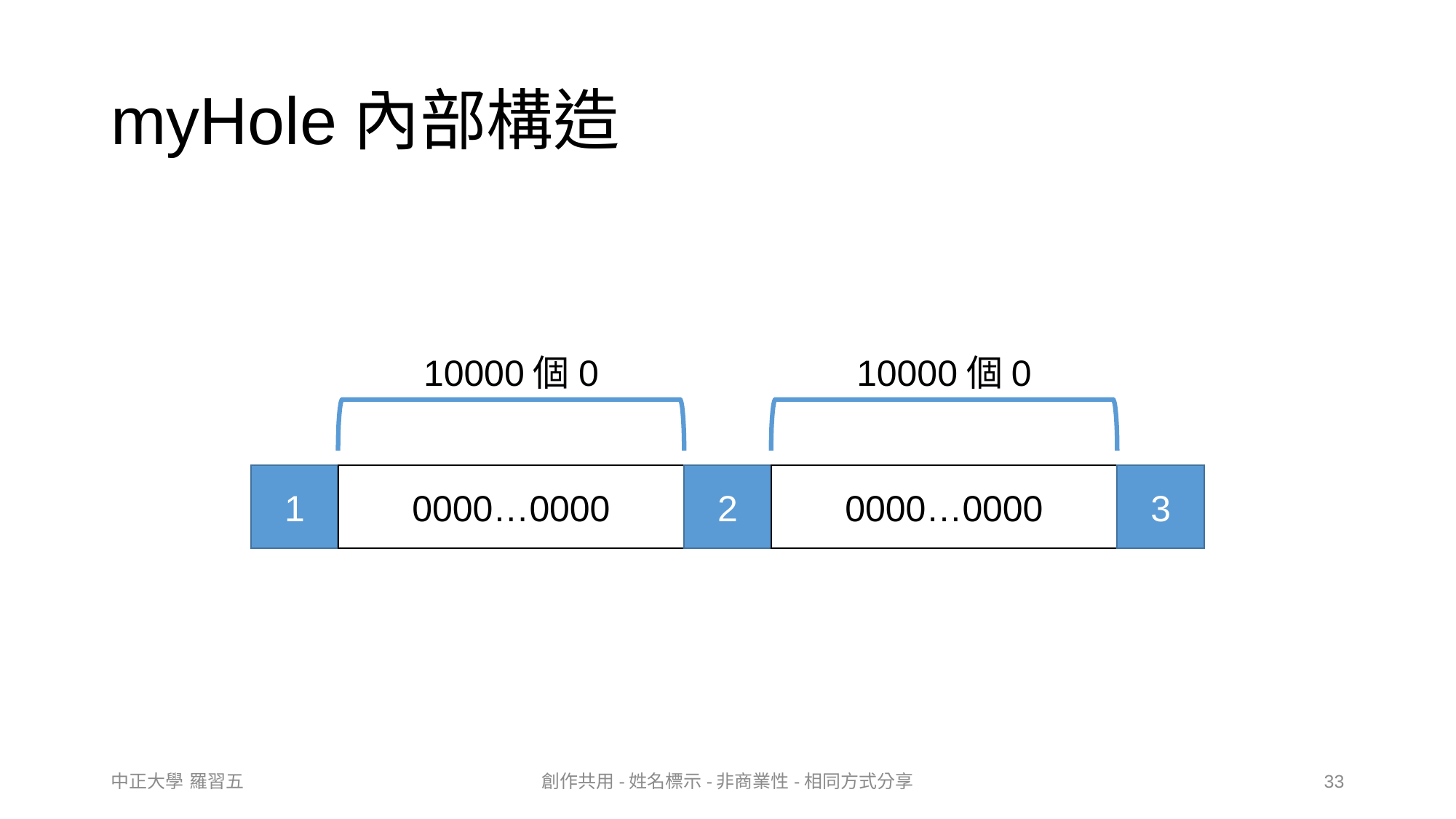

# myHole內部構造

10000個0

10000個0
1
0000…0000
2
0000…0000
3
中正大學 羅習五
創作共用-姓名標示-非商業性-相同方式分享
33